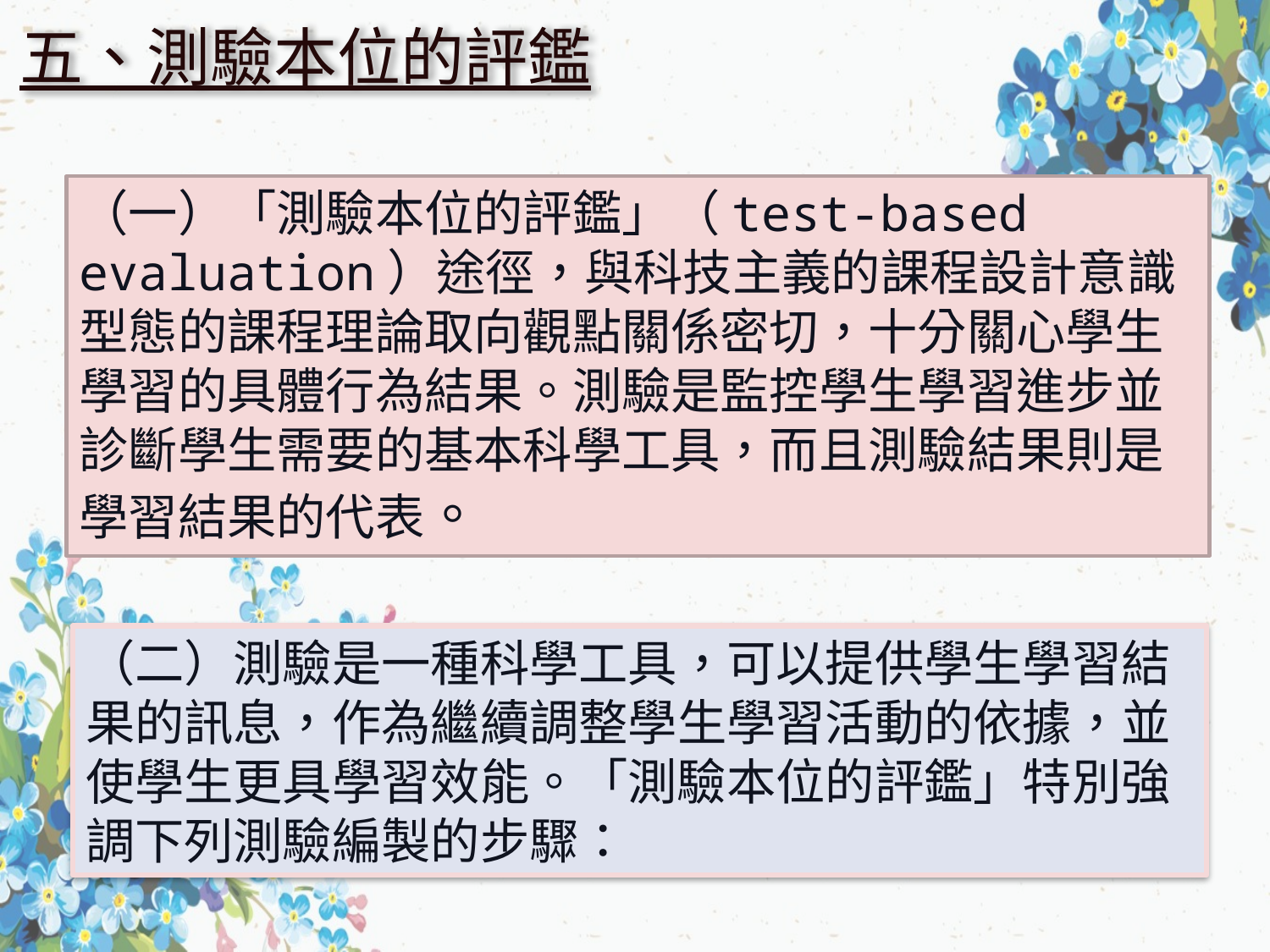

# 五、測驗本位的評鑑
（一）「測驗本位的評鑑」（test-based evaluation）途徑，與科技主義的課程設計意識型態的課程理論取向觀點關係密切，十分關心學生學習的具體行為結果。測驗是監控學生學習進步並診斷學生需要的基本科學工具，而且測驗結果則是學習結果的代表。

（二）測驗是一種科學工具，可以提供學生學習結果的訊息，作為繼續調整學生學習活動的依據，並使學生更具學習效能。「測驗本位的評鑑」特別強調下列測驗編製的步驟：